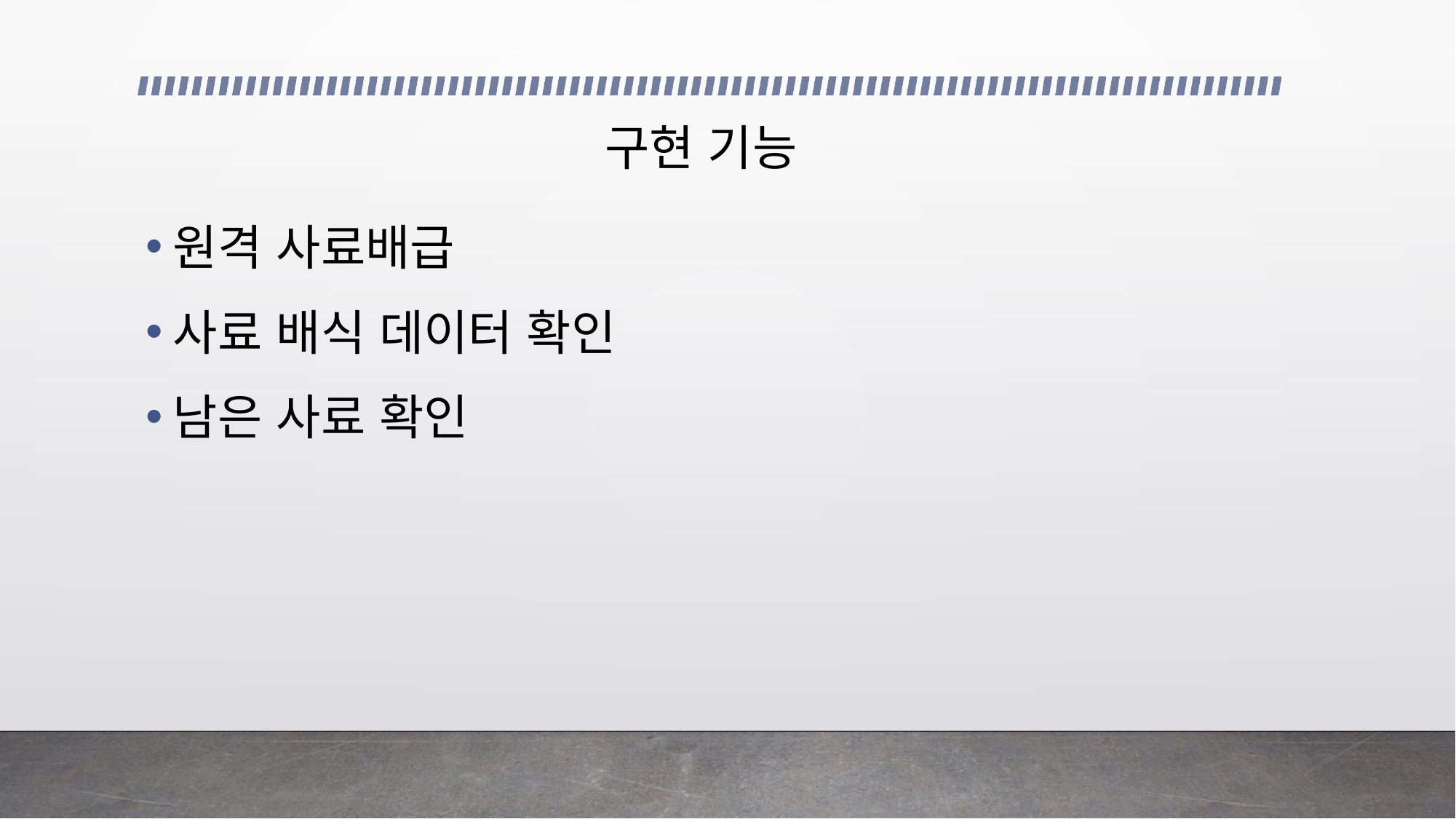

# 구현 기능
원격 사료배급
사료 배식 데이터 확인
남은 사료 확인